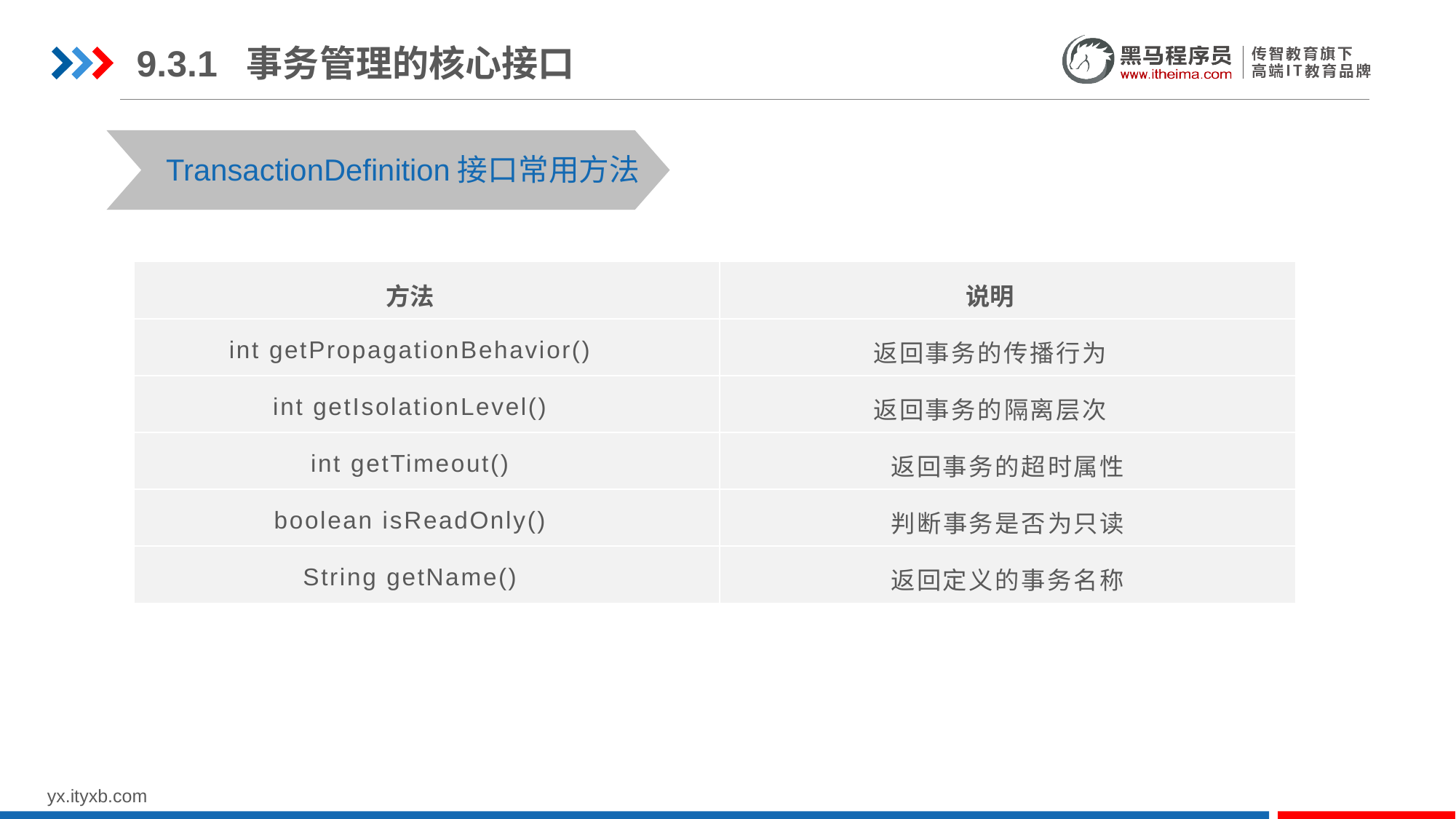

9.3.1  事务管理的核心接口

TransactionDefinition接口常用方法
| 方法 | 说明 |
| --- | --- |
| int getPropagationBehavior() | 返回事务的传播行为 |
| int getIsolationLevel() | 返回事务的隔离层次 |
| int getTimeout() | 返回事务的超时属性 |
| boolean isReadOnly() | 判断事务是否为只读 |
| String getName() | 返回定义的事务名称 |